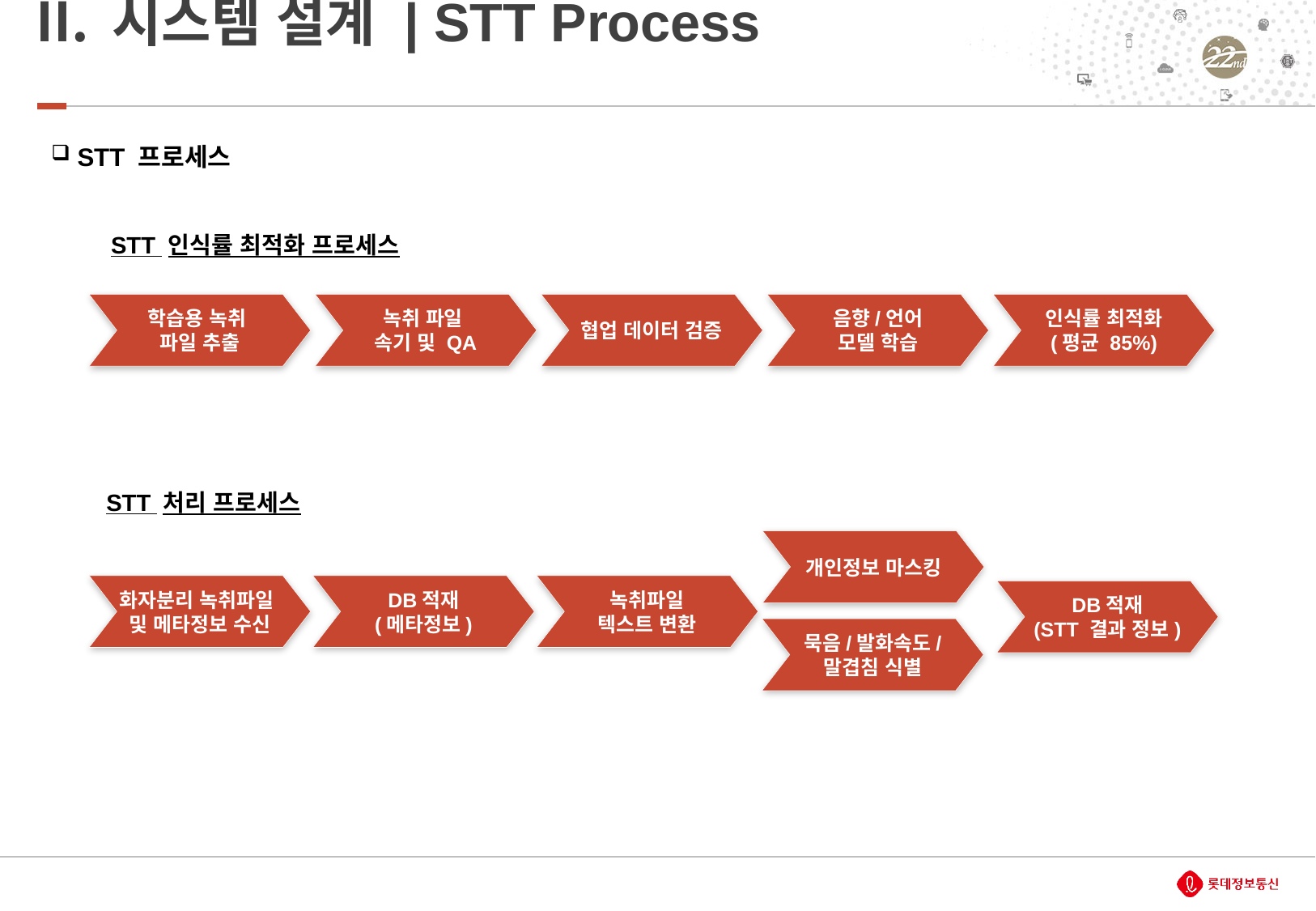

# 시스템 설계 | STT Process
 STT 프로세스
STT 인식률 최적화 프로세스
학습용 녹취
파일 추출
녹취 파일
속기 및 QA
협업 데이터 검증
음향/언어
모델 학습
인식률 최적화
(평균 85%)
STT 처리 프로세스
개인정보 마스킹
화자분리 녹취파일
및 메타정보 수신
DB적재
(메타정보)
녹취파일
텍스트 변환
DB적재
(STT 결과 정보)
묵음/발화속도/
말겹침 식별